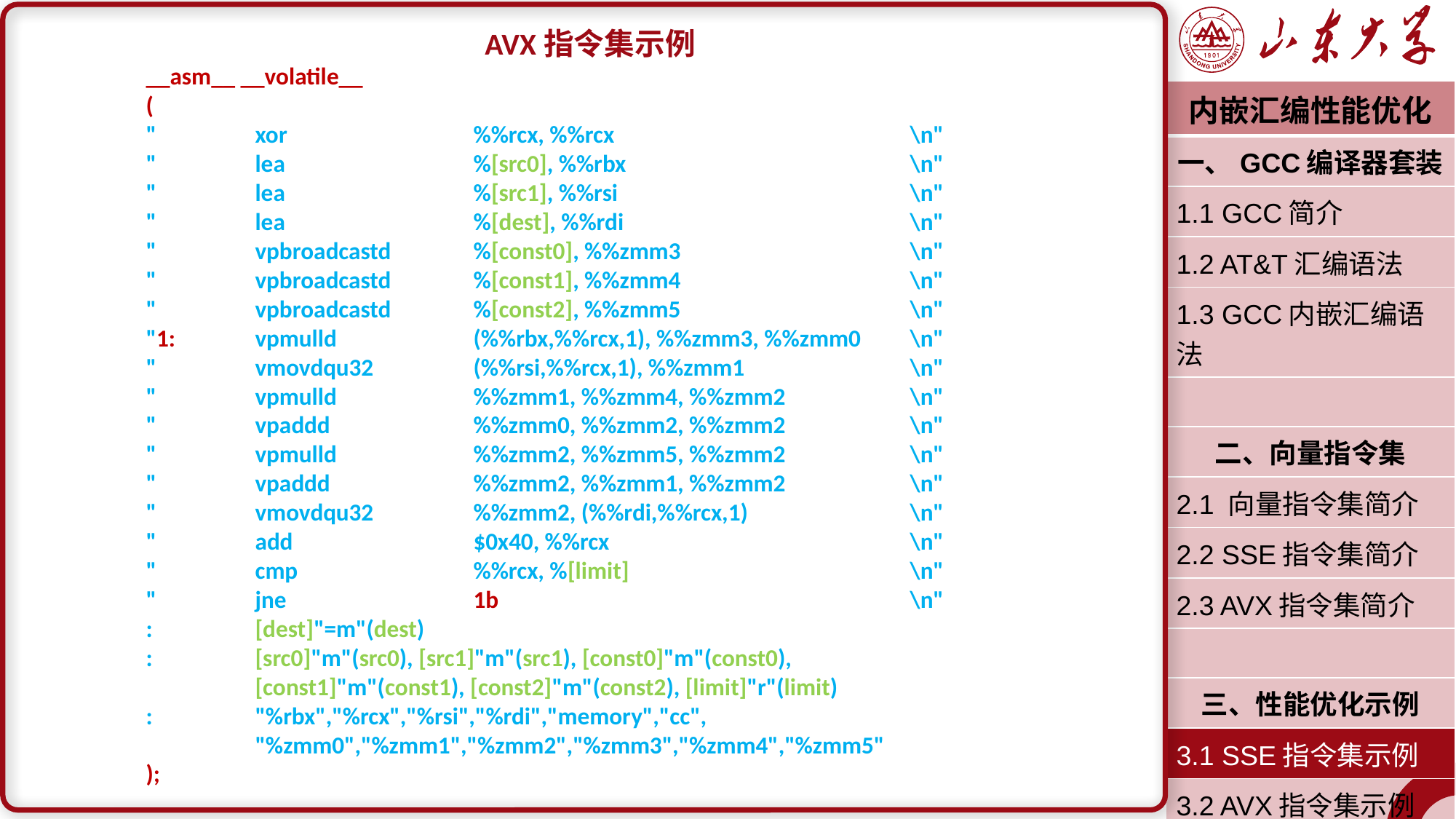

AVX指令集示例
	__asm__ __volatile__
	(
	"	xor		%%rcx, %%rcx			\n"
	"	lea		%[src0], %%rbx			\n"
	"	lea		%[src1], %%rsi			\n"
	"	lea		%[dest], %%rdi			\n"
	"	vpbroadcastd	%[const0], %%zmm3			\n"
	"	vpbroadcastd	%[const1], %%zmm4			\n"
	"	vpbroadcastd	%[const2], %%zmm5			\n"
	"1:	vpmulld		(%%rbx,%%rcx,1), %%zmm3, %%zmm0	\n"
	"	vmovdqu32	(%%rsi,%%rcx,1), %%zmm1		\n"
	"	vpmulld		%%zmm1, %%zmm4, %%zmm2		\n"
	"	vpaddd		%%zmm0, %%zmm2, %%zmm2		\n"
	"	vpmulld		%%zmm2, %%zmm5, %%zmm2		\n"
	"	vpaddd		%%zmm2, %%zmm1, %%zmm2		\n"
	"	vmovdqu32	%%zmm2, (%%rdi,%%rcx,1)		\n"
	"	add		$0x40, %%rcx			\n"
	"	cmp		%%rcx, %[limit]			\n"
	"	jne		1b				\n"
	:	[dest]"=m"(dest)
	:	[src0]"m"(src0), [src1]"m"(src1), [const0]"m"(const0),
		[const1]"m"(const1), [const2]"m"(const2), [limit]"r"(limit)
	:	"%rbx","%rcx","%rsi","%rdi","memory","cc",
		"%zmm0","%zmm1","%zmm2","%zmm3","%zmm4","%zmm5"
	);
| 内嵌汇编性能优化 |
| --- |
| 一、GCC编译器套装 |
| 1.1 GCC简介 |
| 1.2 AT&T汇编语法 |
| 1.3 GCC内嵌汇编语法 |
|  |
| 二、向量指令集 |
| 2.1 向量指令集简介 |
| 2.2 SSE指令集简介 |
| 2.3 AVX指令集简介 |
|  |
| 三、性能优化示例 |
| 3.1 SSE指令集示例 |
| 3.2 AVX指令集示例 |
| 潘润宇 2022.09 |